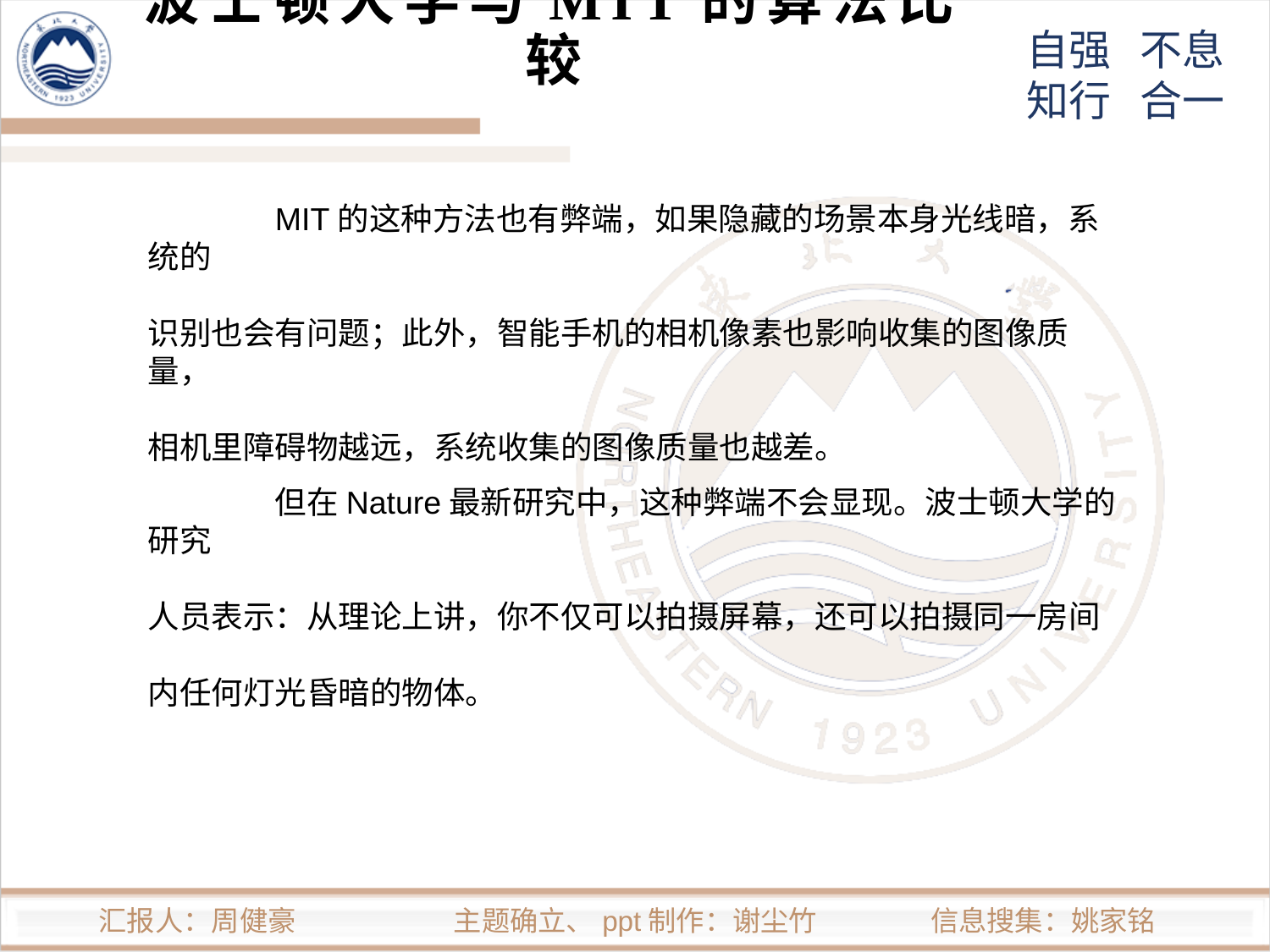

波士顿大学与MIT的算法比较
	MIT的这种方法也有弊端，如果隐藏的场景本身光线暗，系统的

识别也会有问题；此外，智能手机的相机像素也影响收集的图像质量，

相机里障碍物越远，系统收集的图像质量也越差。
	但在Nature最新研究中，这种弊端不会显现。波士顿大学的研究

人员表示：从理论上讲，你不仅可以拍摄屏幕，还可以拍摄同一房间

内任何灯光昏暗的物体。